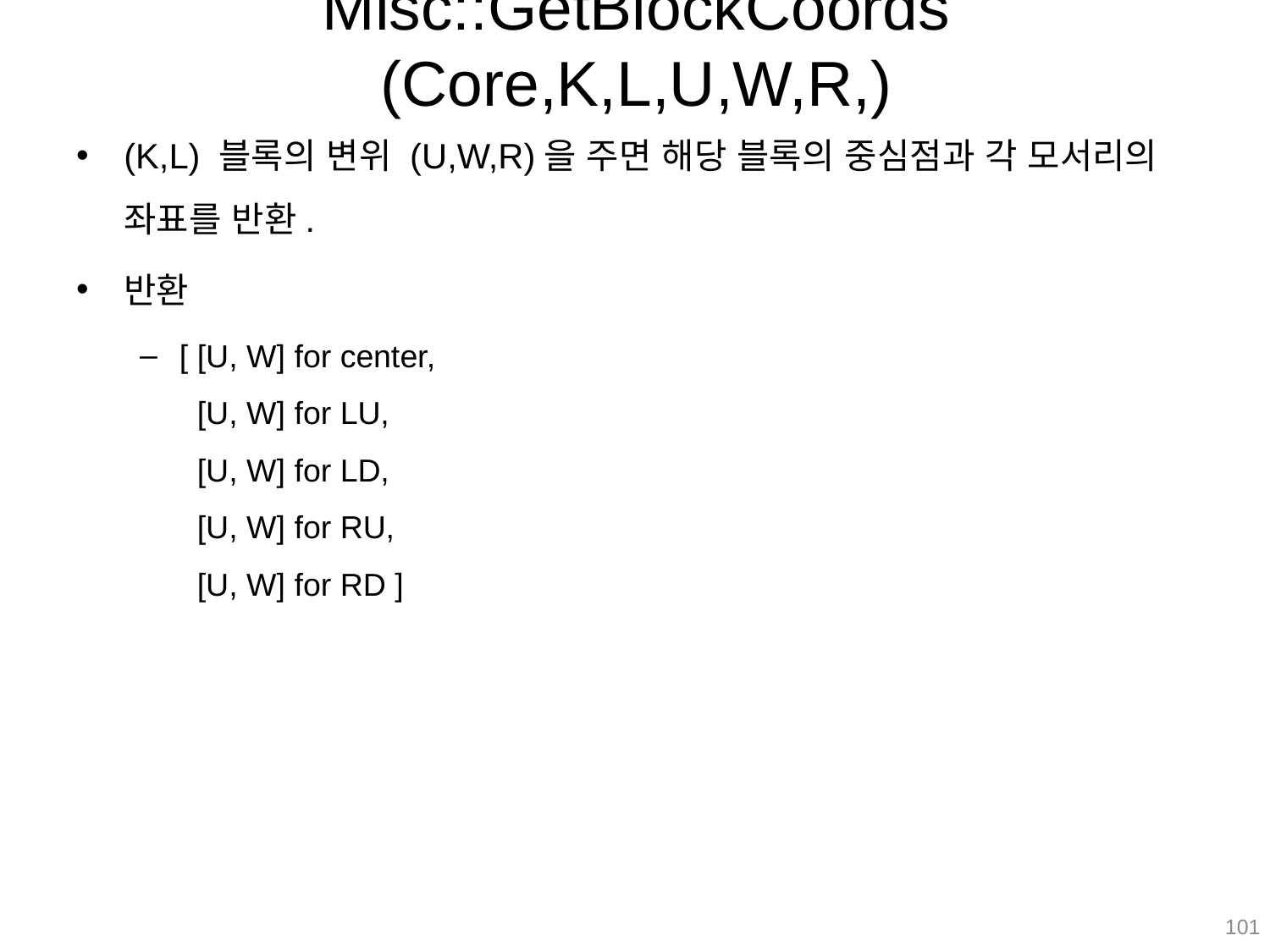

# Misc::GetBlockCoords (Core,K,L,U,W,R,)
(K,L) 블록의 변위 (U,W,R)을 주면 해당 블록의 중심점과 각 모서리의 좌표를 반환.
반환
[ [U, W] for center,
  [U, W] for LU,
  [U, W] for LD,
  [U, W] for RU,
  [U, W] for RD ]

101